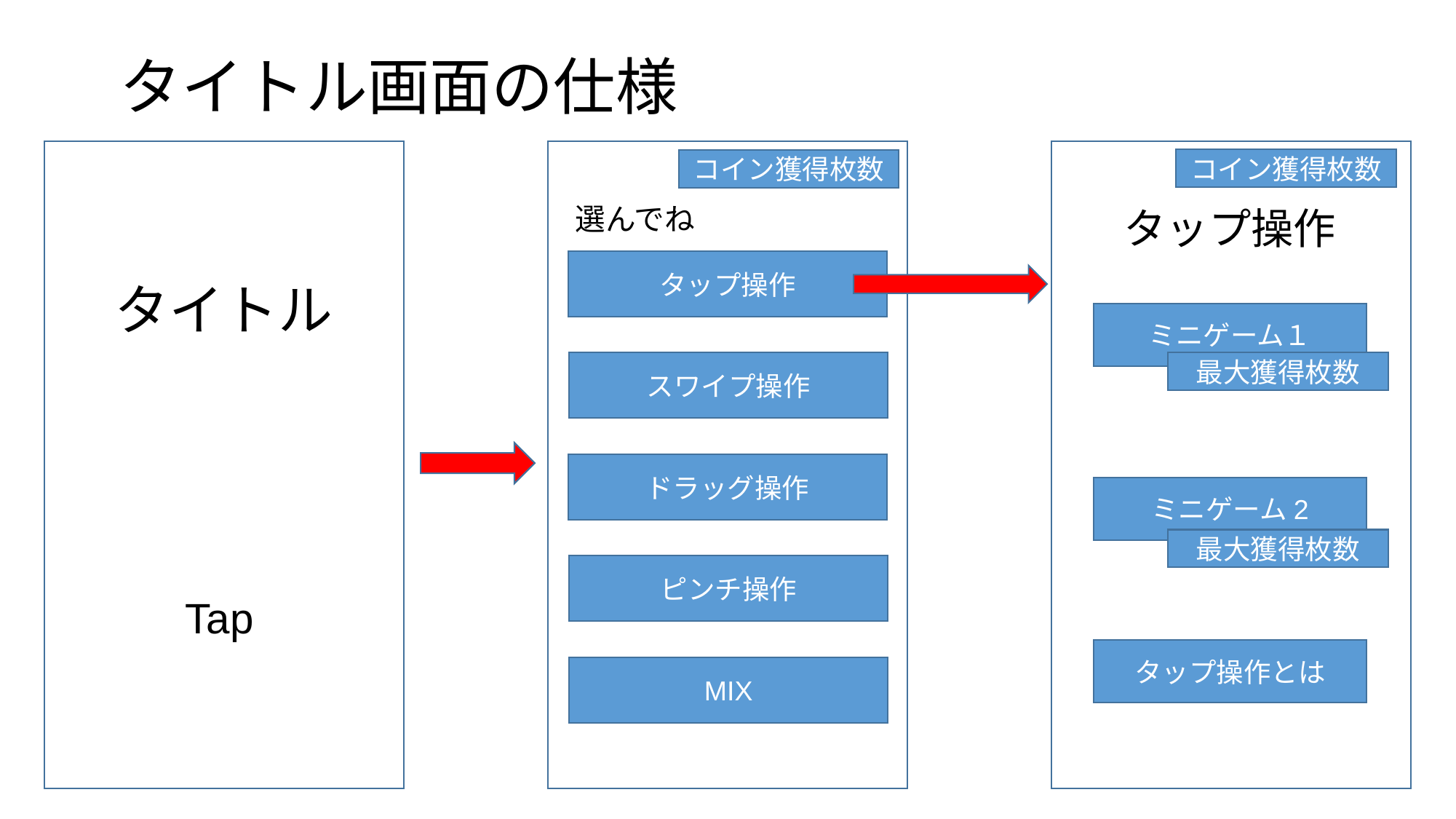

# タイトル画面の仕様

コイン獲得枚数
コイン獲得枚数
選んでね
タップ操作
タップ操作

タイトル
ミニゲーム１
スワイプ操作
最大獲得枚数

ドラッグ操作
ミニゲーム2
最大獲得枚数
ピンチ操作
Tap
タップ操作とは
MIX